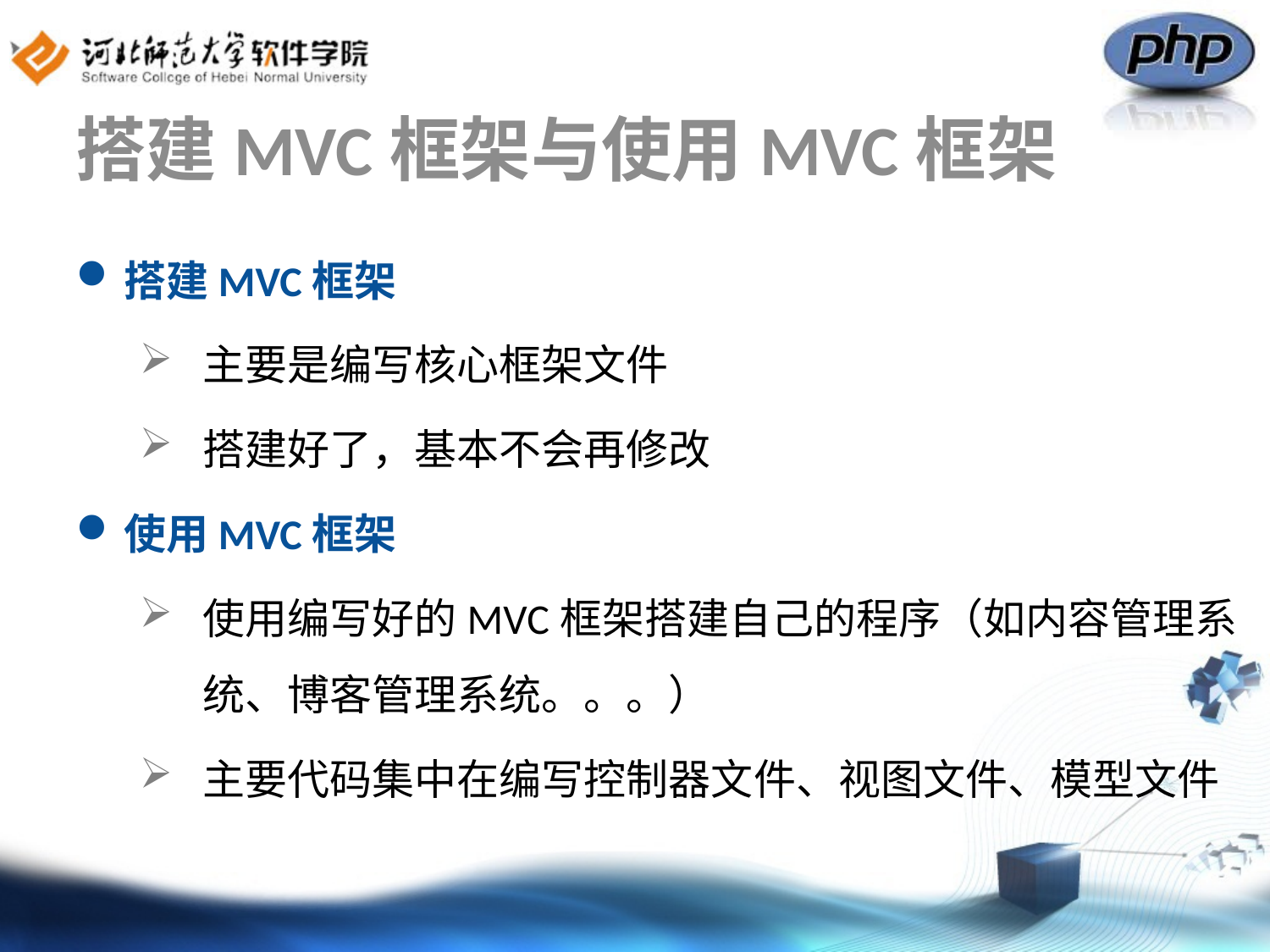

# 搭建MVC框架与使用MVC框架
搭建MVC框架
主要是编写核心框架文件
搭建好了，基本不会再修改
使用MVC框架
使用编写好的MVC框架搭建自己的程序（如内容管理系统、博客管理系统。。。）
主要代码集中在编写控制器文件、视图文件、模型文件